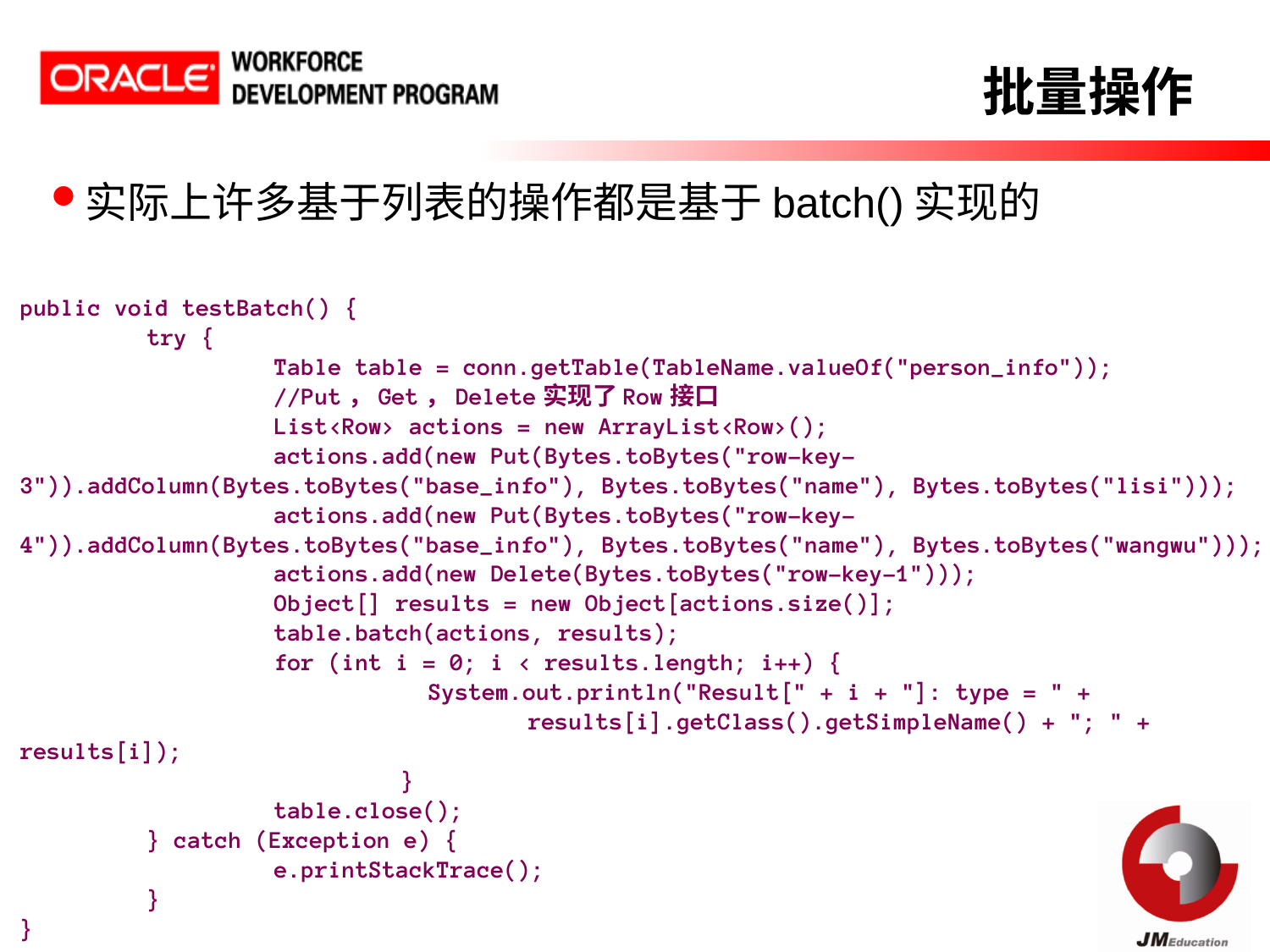

批量操作
实际上许多基于列表的操作都是基于batch()实现的
public void testBatch() {
	try {
		Table table = conn.getTable(TableName.valueOf("person_info"));
		//Put，Get，Delete实现了Row接口
		List<Row> actions = new ArrayList<Row>();
		actions.add(new Put(Bytes.toBytes("row-key-3")).addColumn(Bytes.toBytes("base_info"), Bytes.toBytes("name"), Bytes.toBytes("lisi")));
		actions.add(new Put(Bytes.toBytes("row-key-4")).addColumn(Bytes.toBytes("base_info"), Bytes.toBytes("name"), Bytes.toBytes("wangwu")));
		actions.add(new Delete(Bytes.toBytes("row-key-1")));
		Object[] results = new Object[actions.size()];
		table.batch(actions, results);
		for (int i = 0; i < results.length; i++) {
			  System.out.println("Result[" + i + "]: type = " +
				results[i].getClass().getSimpleName() + "; " + results[i]);
			}
		table.close();
	} catch (Exception e) {
		e.printStackTrace();
	}
}